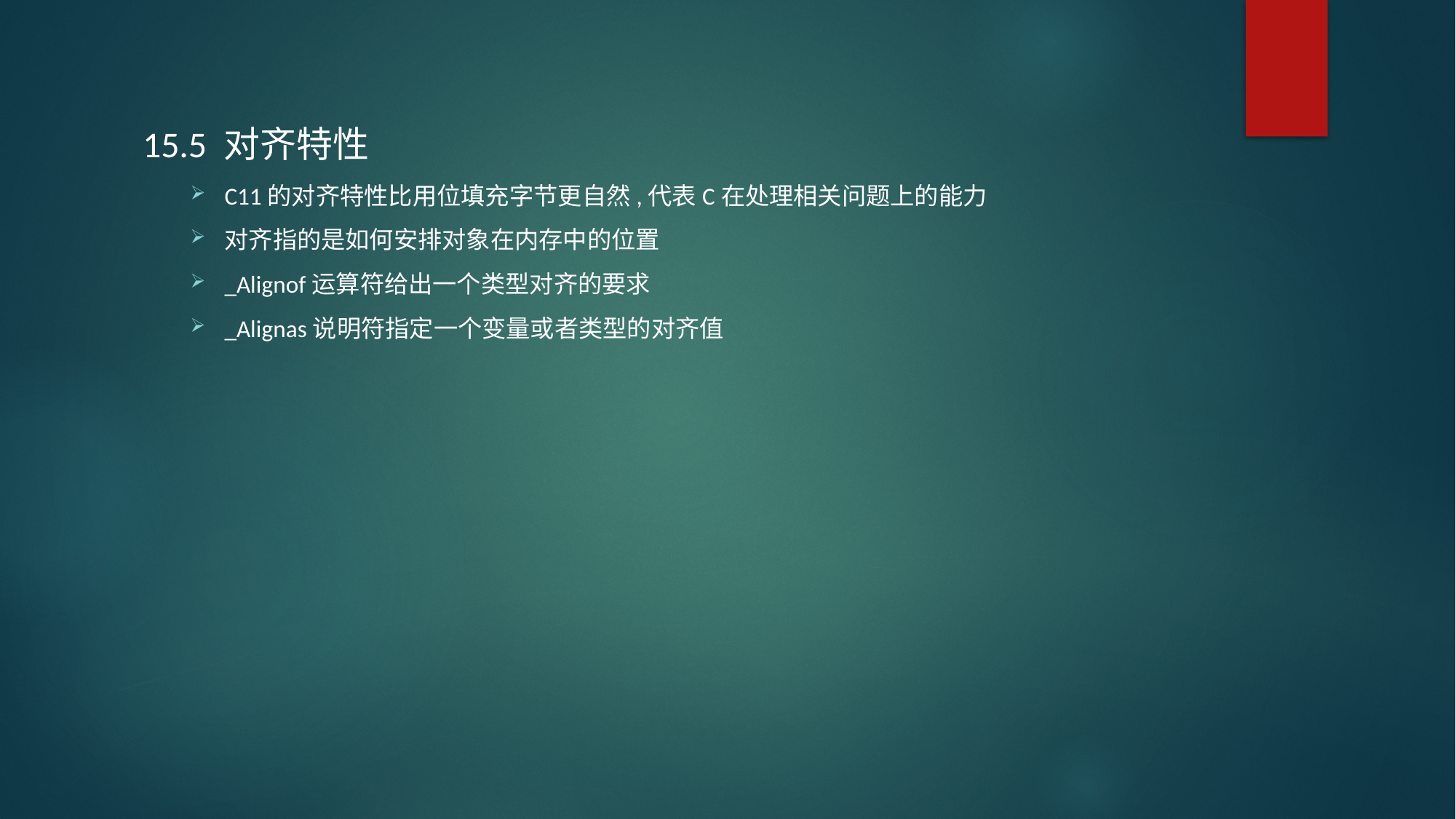

15.5 对齐特性
C11的对齐特性比用位填充字节更自然,代表C在处理相关问题上的能力
对齐指的是如何安排对象在内存中的位置
_Alignof运算符给出一个类型对齐的要求
_Alignas说明符指定一个变量或者类型的对齐值